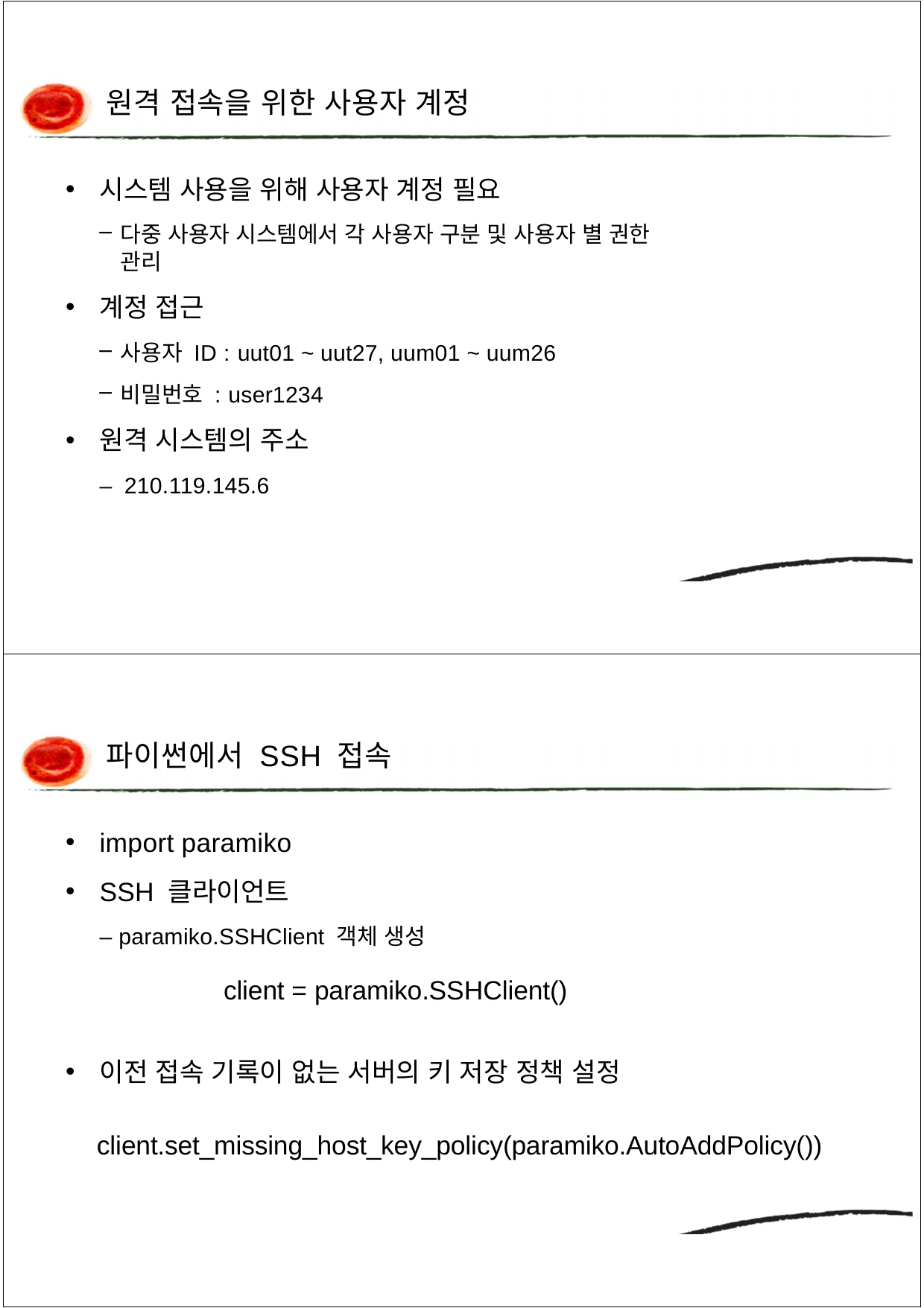

원격 접속을 위한 사용자 계정

시스템 사용을 위해 사용자 계정 필요
다중 사용자 시스템에서 각 사용자 구분 및 사용자 별 권한 관리
계정 접근
사용자 ID : uut01 ~ uut27, uum01 ~ uum26
비밀번호 : user1234
원격 시스템의 주소
– 210.119.145.6

파이썬에서 SSH 접속

import paramiko
SSH 클라이언트
– paramiko.SSHClient 객체 생성

client = paramiko.SSHClient()

이전 접속 기록이 없는 서버의 키 저장 정책 설정

client.set_missing_host_key_policy(paramiko.AutoAddPolicy())